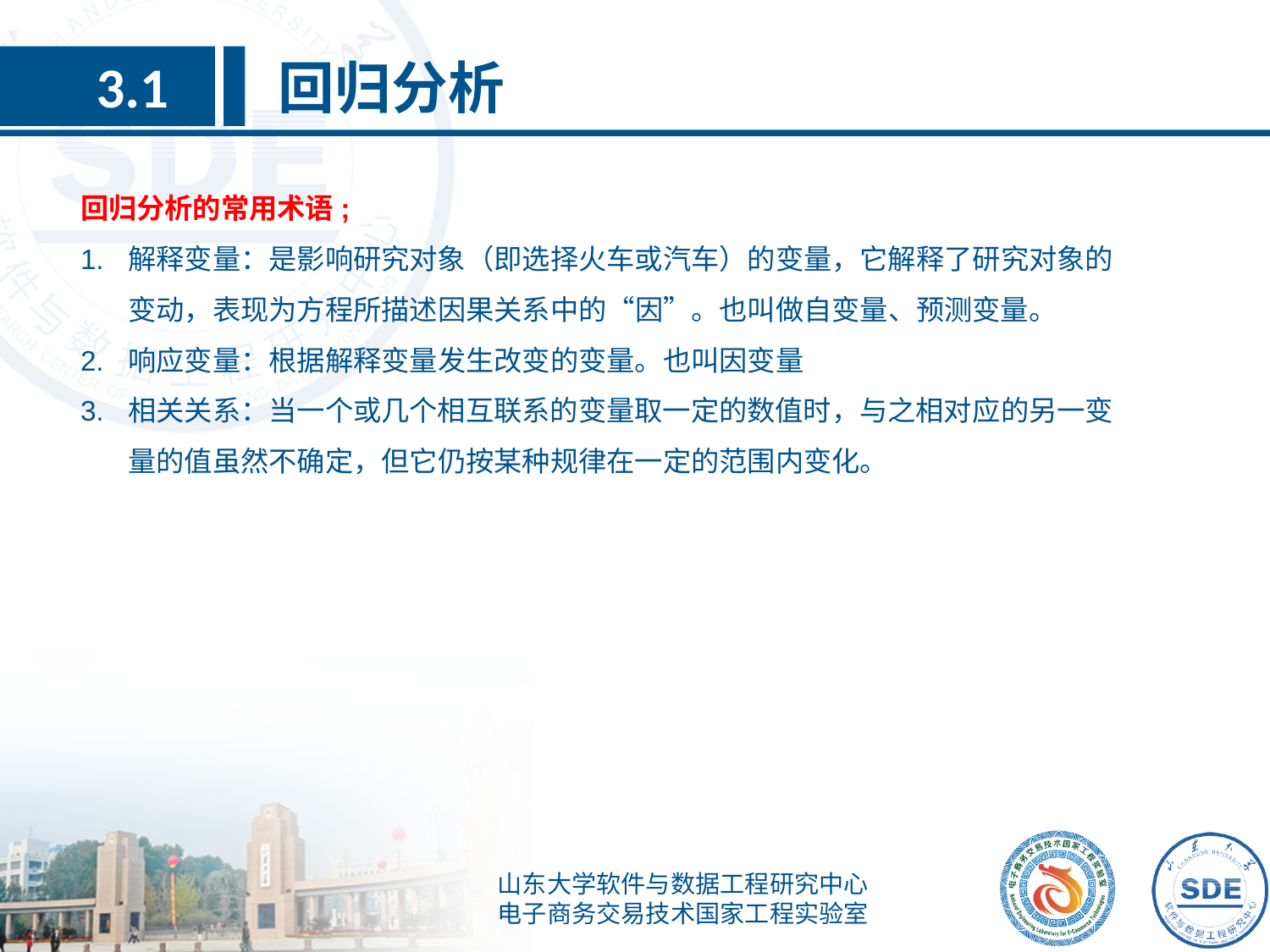

回归分析
3.1
回归分析的常用术语;
解释变量：是影响研究对象（即选择火车或汽车）的变量，它解释了研究对象的变动，表现为方程所描述因果关系中的“因”。也叫做自变量、预测变量。
响应变量：根据解释变量发生改变的变量。也叫因变量
相关关系：当一个或几个相互联系的变量取一定的数值时，与之相对应的另一变量的值虽然不确定，但它仍按某种规律在一定的范围内变化。